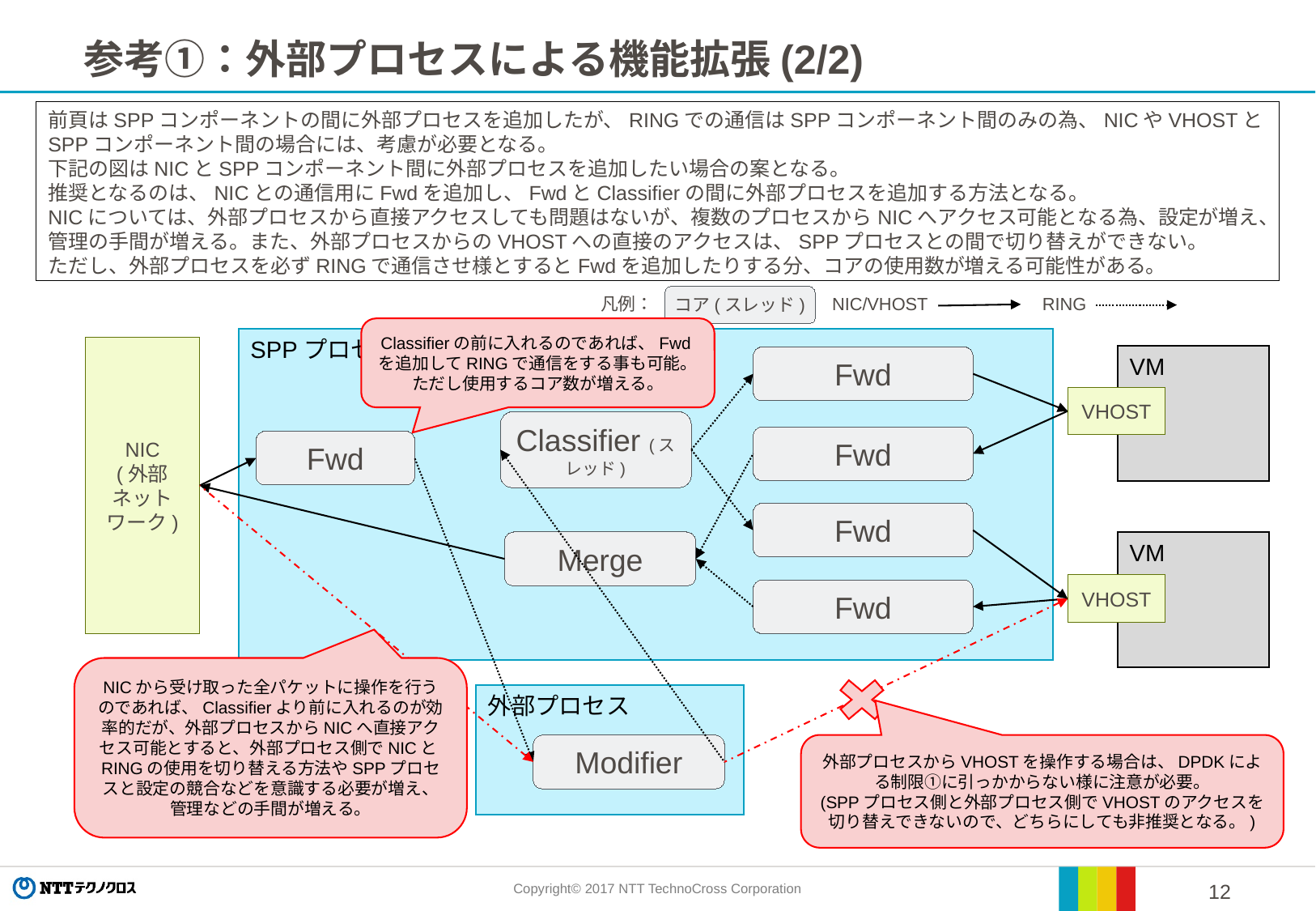

# 参考①：外部プロセスによる機能拡張(2/2)
前頁はSPPコンポーネントの間に外部プロセスを追加したが、RINGでの通信はSPPコンポーネント間のみの為、NICやVHOSTとSPPコンポーネント間の場合には、考慮が必要となる。
下記の図はNICとSPPコンポーネント間に外部プロセスを追加したい場合の案となる。
推奨となるのは、NICとの通信用にFwdを追加し、FwdとClassifierの間に外部プロセスを追加する方法となる。
NICについては、外部プロセスから直接アクセスしても問題はないが、複数のプロセスからNICへアクセス可能となる為、設定が増え、管理の手間が増える。また、外部プロセスからのVHOSTへの直接のアクセスは、SPPプロセスとの間で切り替えができない。
ただし、外部プロセスを必ずRINGで通信させ様とするとFwdを追加したりする分、コアの使用数が増える可能性がある。
コア(スレッド)
凡例：
NIC/VHOST
RING
Classifierの前に入れるのであれば、Fwdを追加してRINGで通信をする事も可能。ただし使用するコア数が増える。
SPPプロセス
NIC
(外部ネットワーク)
VM
Fwd
VHOST
Classifier (スレッド)
Fwd
Fwd
Fwd
Merge
VM
VHOST
Fwd
NICから受け取った全パケットに操作を行うのであれば、Classifierより前に入れるのが効率的だが、外部プロセスからNICへ直接アクセス可能とすると、外部プロセス側でNICとRINGの使用を切り替える方法やSPPプロセスと設定の競合などを意識する必要が増え、管理などの手間が増える。

外部プロセス
外部プロセスからVHOSTを操作する場合は、DPDKによる制限①に引っかからない様に注意が必要。
(SPPプロセス側と外部プロセス側でVHOSTのアクセスを切り替えできないので、どちらにしても非推奨となる。)
Modifier